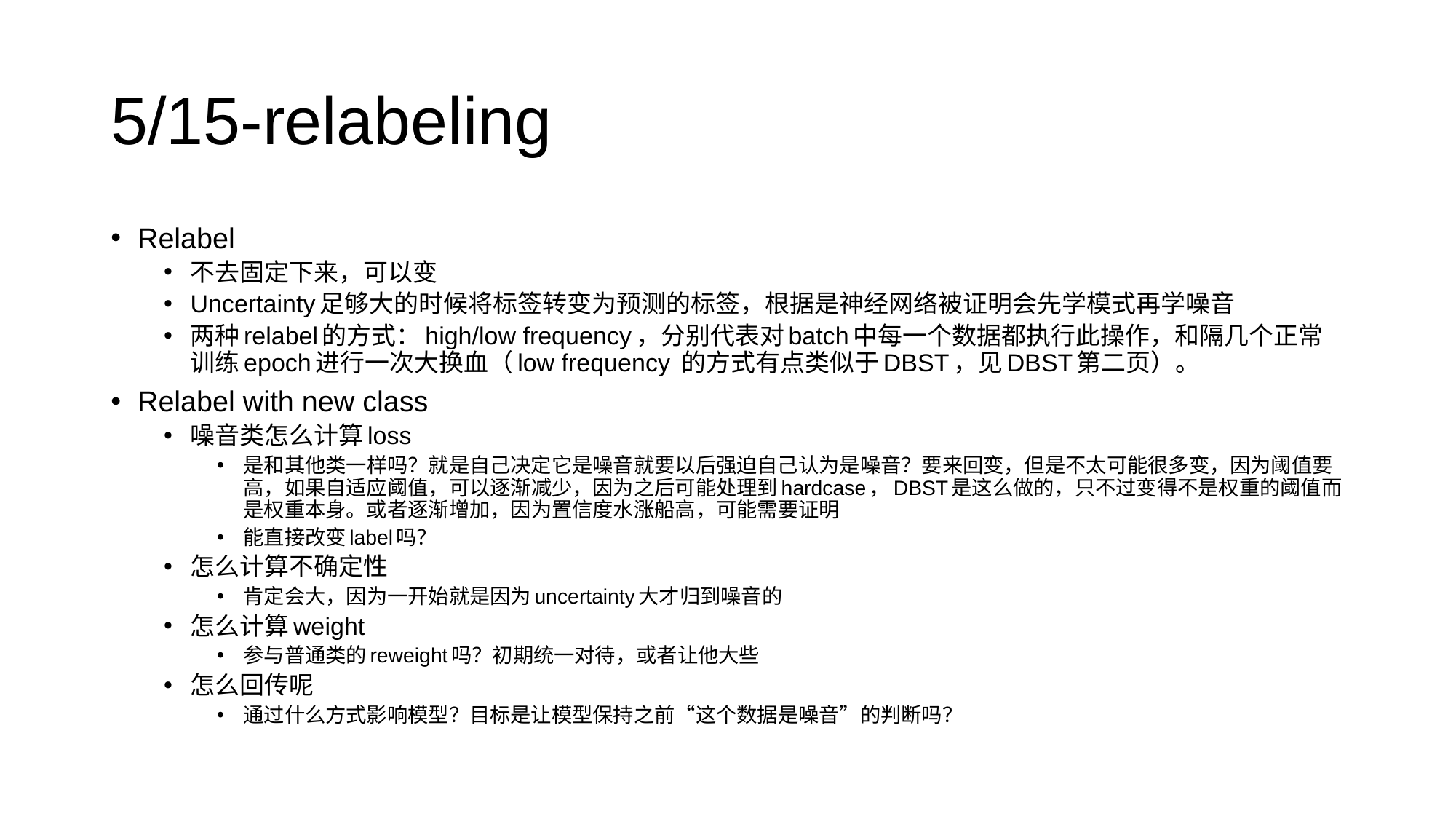

# 5/15-relabeling
Relabel
不去固定下来，可以变
Uncertainty足够大的时候将标签转变为预测的标签，根据是神经网络被证明会先学模式再学噪音
两种relabel的方式：high/low frequency，分别代表对batch中每一个数据都执行此操作，和隔几个正常训练epoch进行一次大换血（low frequency 的方式有点类似于DBST，见DBST第二页）。
Relabel with new class
噪音类怎么计算loss
是和其他类一样吗？就是自己决定它是噪音就要以后强迫自己认为是噪音？要来回变，但是不太可能很多变，因为阈值要高，如果自适应阈值，可以逐渐减少，因为之后可能处理到hardcase，DBST是这么做的，只不过变得不是权重的阈值而是权重本身。或者逐渐增加，因为置信度水涨船高，可能需要证明
能直接改变label吗？
怎么计算不确定性
肯定会大，因为一开始就是因为uncertainty大才归到噪音的
怎么计算weight
参与普通类的reweight吗？初期统一对待，或者让他大些
怎么回传呢
通过什么方式影响模型？目标是让模型保持之前“这个数据是噪音”的判断吗？